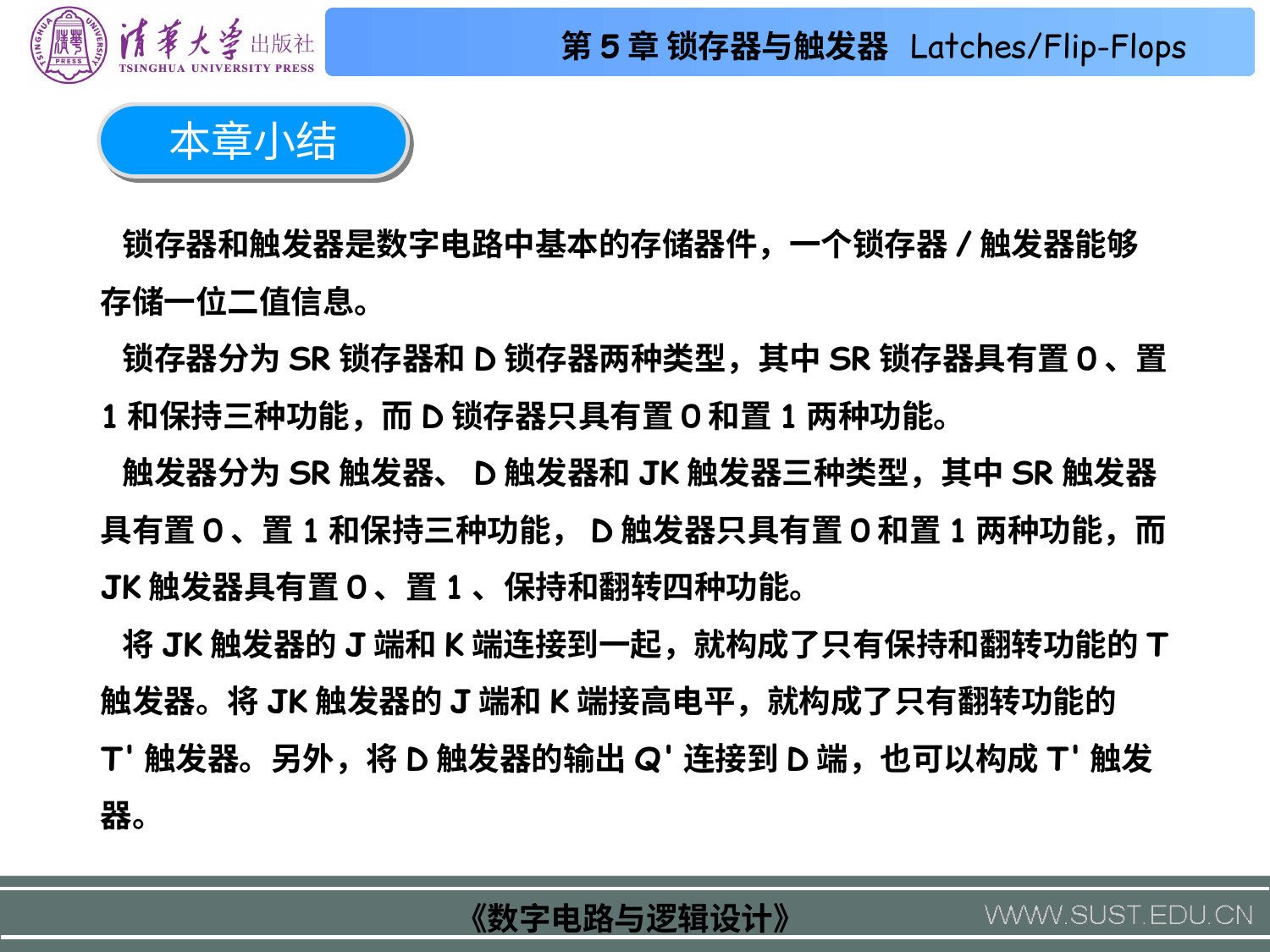

本章小结
  锁存器和触发器是数字电路中基本的存储器件，一个锁存器/触发器能够存储一位二值信息。
  锁存器分为SR锁存器和D锁存器两种类型，其中SR锁存器具有置0、置1和保持三种功能，而D锁存器只具有置0和置1两种功能。
  触发器分为SR触发器、D触发器和JK触发器三种类型，其中SR触发器具有置0、置1和保持三种功能，D触发器只具有置0和置1两种功能，而JK触发器具有置0、置1、保持和翻转四种功能。
  将JK触发器的J端和K端连接到一起，就构成了只有保持和翻转功能的T触发器。将JK触发器的J端和K端接高电平，就构成了只有翻转功能的T'触发器。另外，将D触发器的输出Q'连接到D端，也可以构成T'触发器。